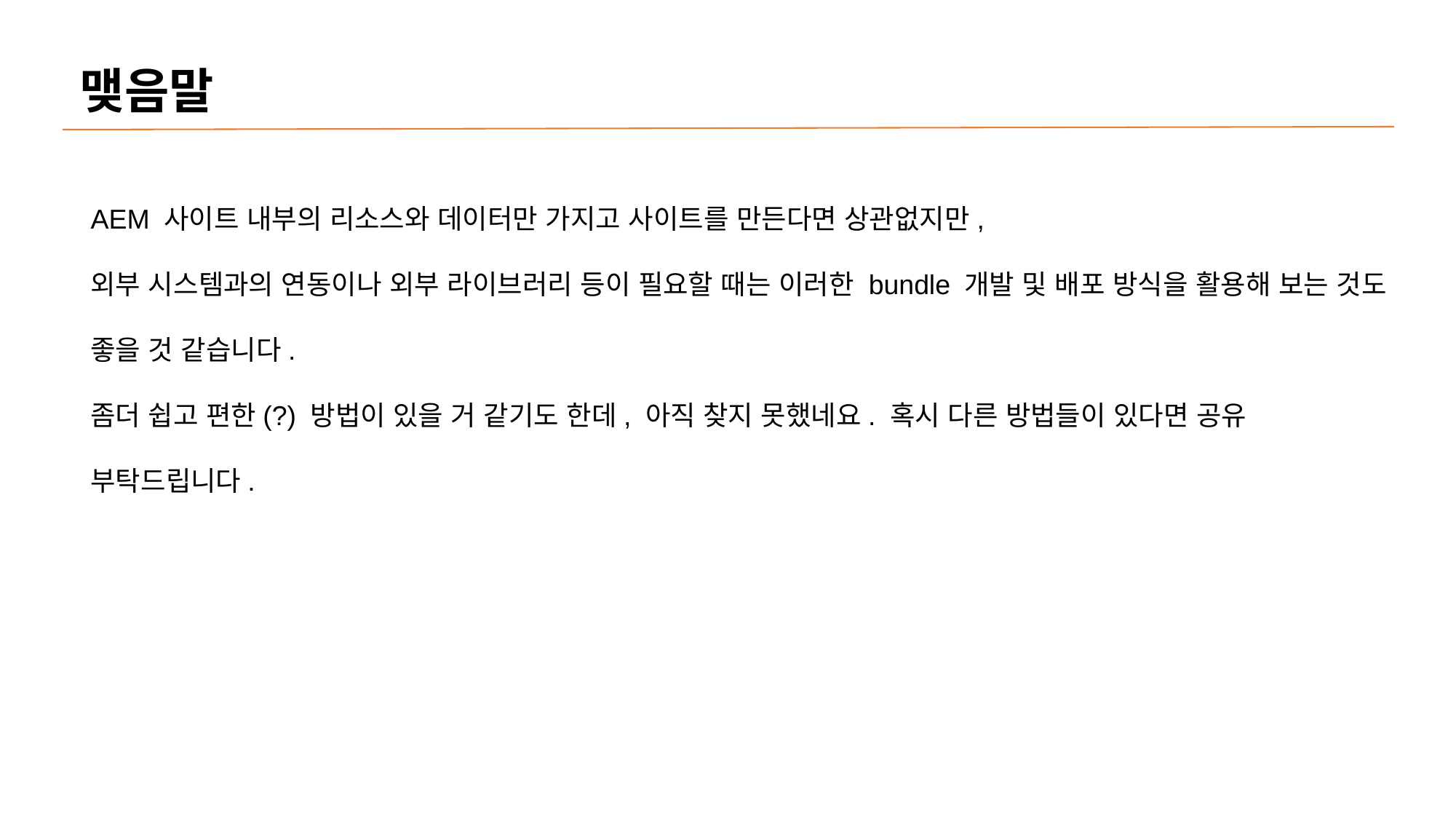

맺음말
AEM 사이트 내부의 리소스와 데이터만 가지고 사이트를 만든다면 상관없지만,
외부 시스템과의 연동이나 외부 라이브러리 등이 필요할 때는 이러한 bundle 개발 및 배포 방식을 활용해 보는 것도 좋을 것 같습니다.
좀더 쉽고 편한(?) 방법이 있을 거 같기도 한데, 아직 찾지 못했네요. 혹시 다른 방법들이 있다면 공유 부탁드립니다.